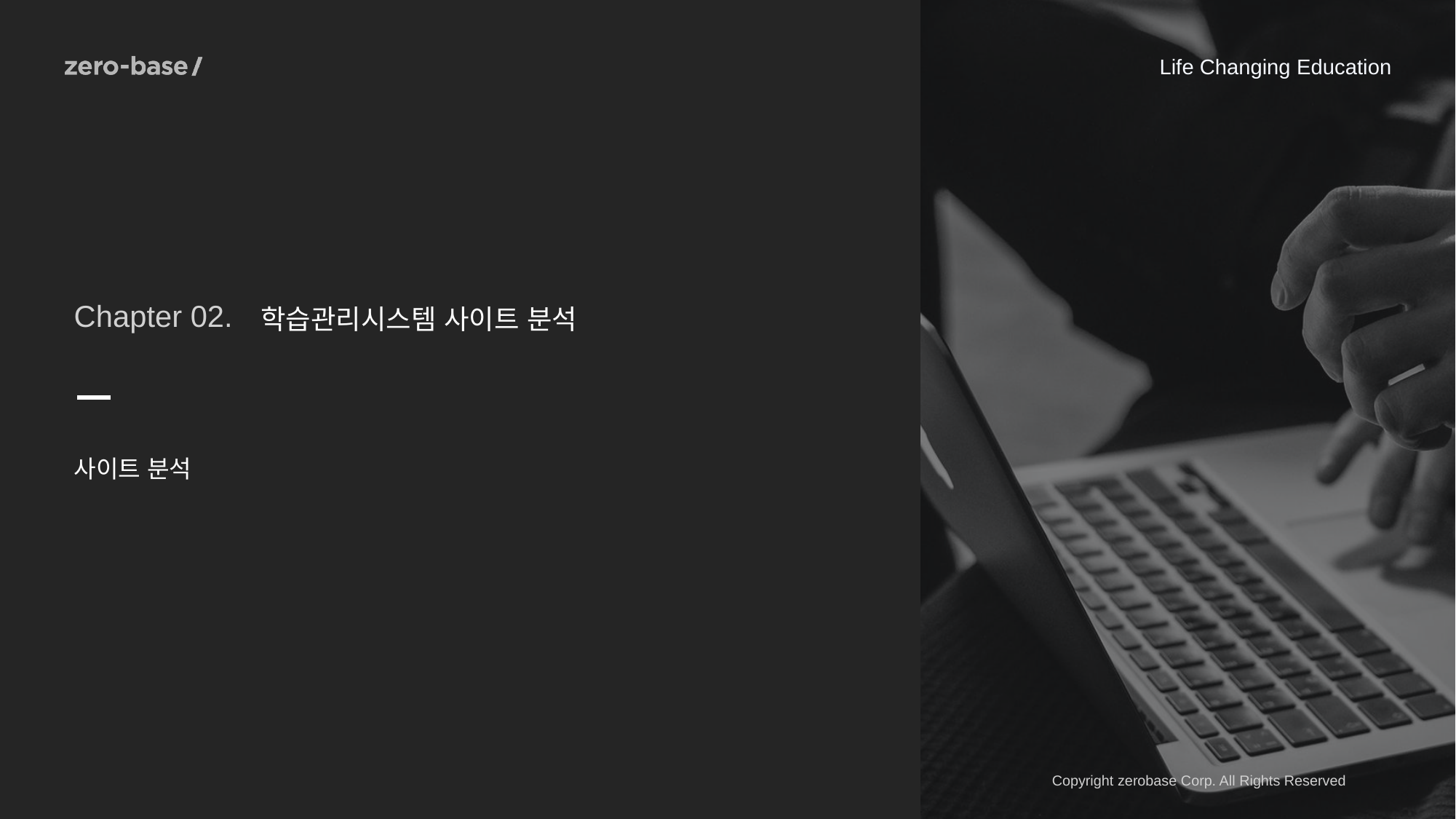

Chapter 02.
학습관리시스템 사이트 분석
사이트 분석